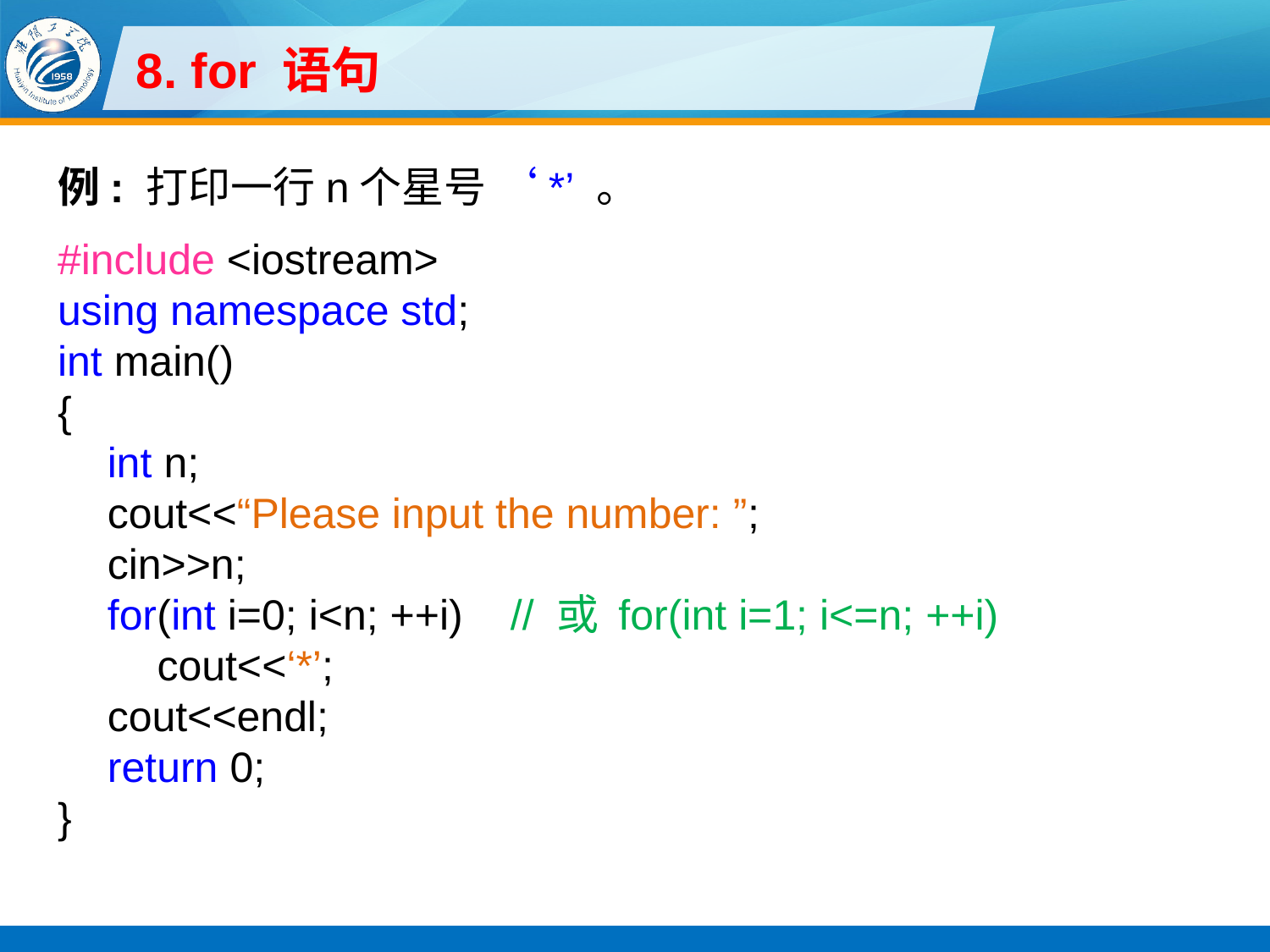

# 8. for 语句
例: 打印一行n个星号 ‘*’ 。
#include <iostream>
using namespace std;
int main()
{
int n;
cout<<“Please input the number: ”;
cin>>n;
for(int i=0; i<n; ++i)    // 或 for(int i=1; i<=n; ++i)
cout<<‘*’;
cout<<endl;
return 0;
}